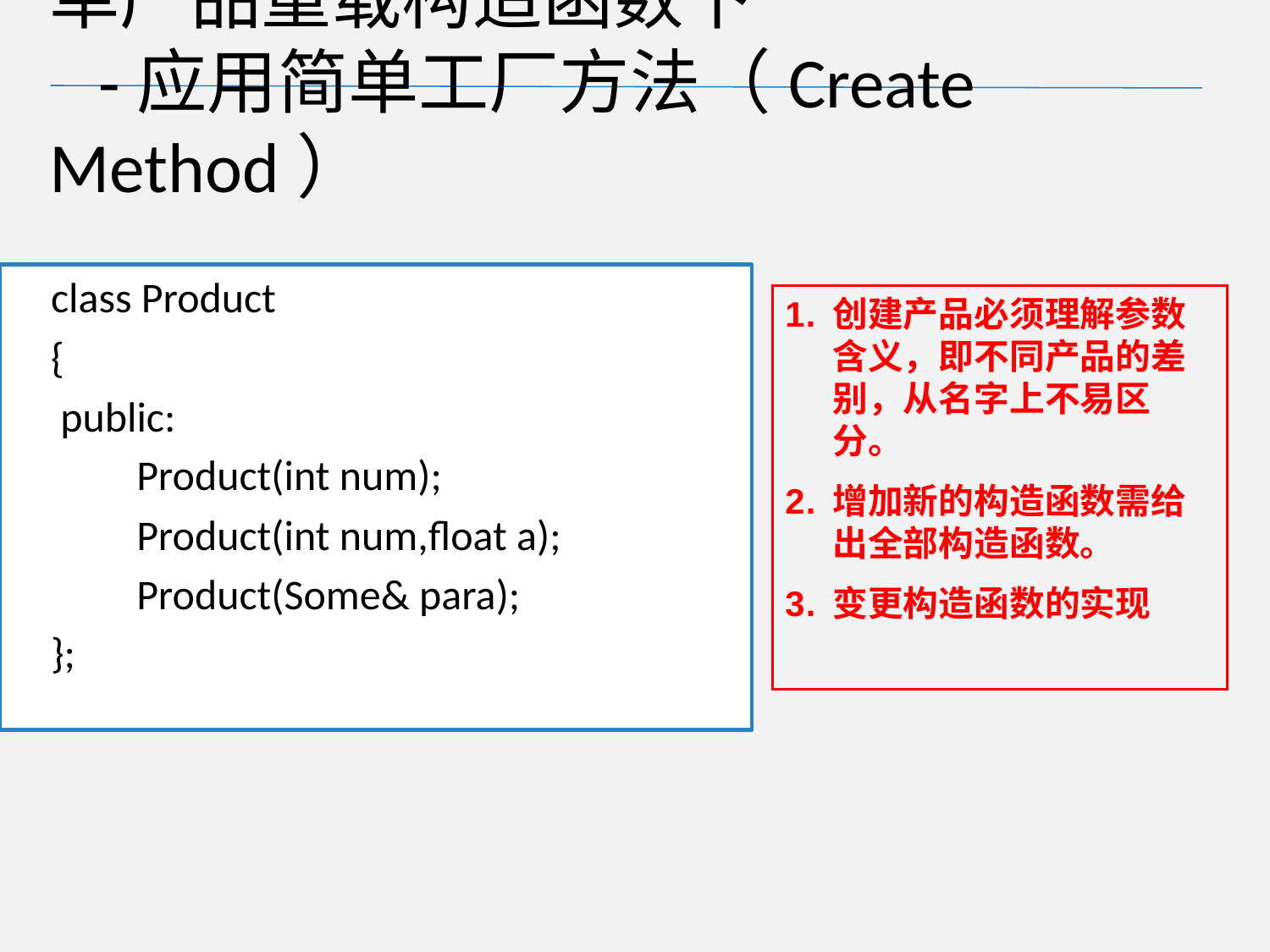

单产品重载构造函数下
  -应用简单工厂方法（Create Method）
    class Product
    {
     public:
             Product(int num);
             Product(int num,float a);
             Product(Some& para);
    };
创建产品必须理解参数含义，即不同产品的差别，从名字上不易区分。
增加新的构造函数需给出全部构造函数。
变更构造函数的实现